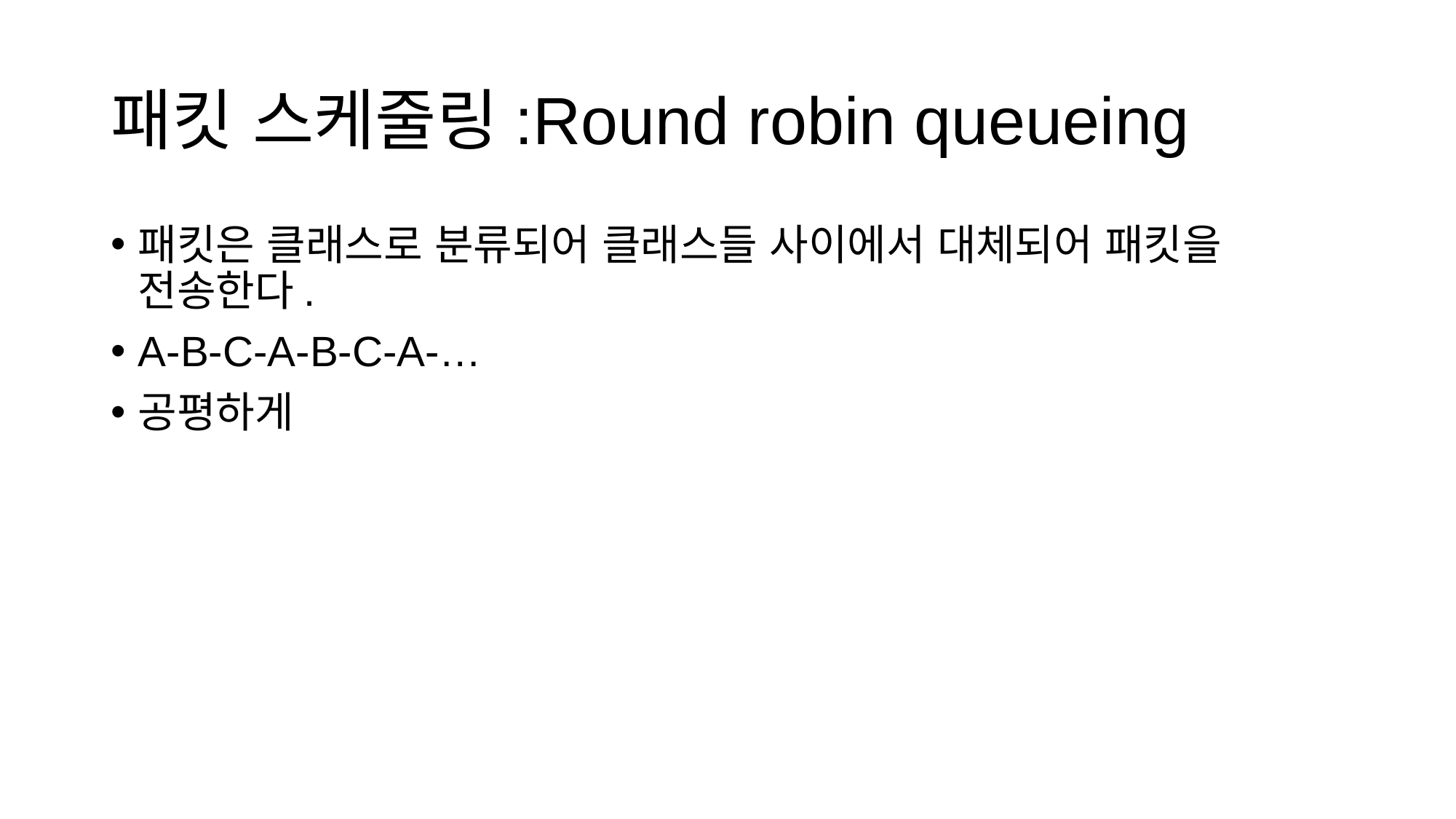

# 패킷 스케줄링:Round robin queueing
패킷은 클래스로 분류되어 클래스들 사이에서 대체되어 패킷을 전송한다.
A-B-C-A-B-C-A-…
공평하게